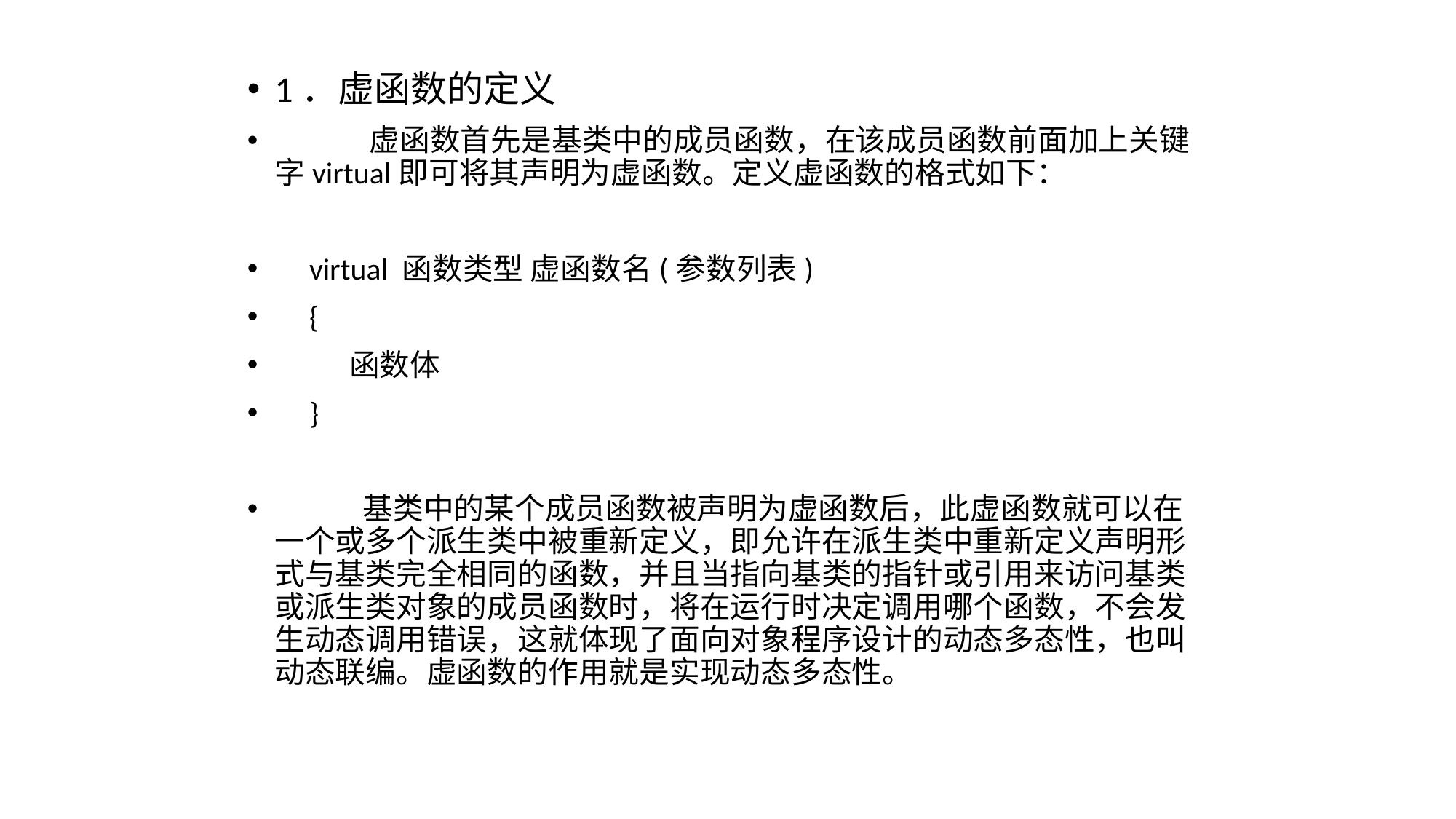

1．虚函数的定义
             虚函数首先是基类中的成员函数，在该成员函数前面加上关键字virtual即可将其声明为虚函数。定义虚函数的格式如下：

     virtual 函数类型 虚函数名(参数列表)
     {
          函数体
     }

            基类中的某个成员函数被声明为虚函数后，此虚函数就可以在一个或多个派生类中被重新定义，即允许在派生类中重新定义声明形式与基类完全相同的函数，并且当指向基类的指针或引用来访问基类或派生类对象的成员函数时，将在运行时决定调用哪个函数，不会发生动态调用错误，这就体现了面向对象程序设计的动态多态性，也叫动态联编。虚函数的作用就是实现动态多态性。